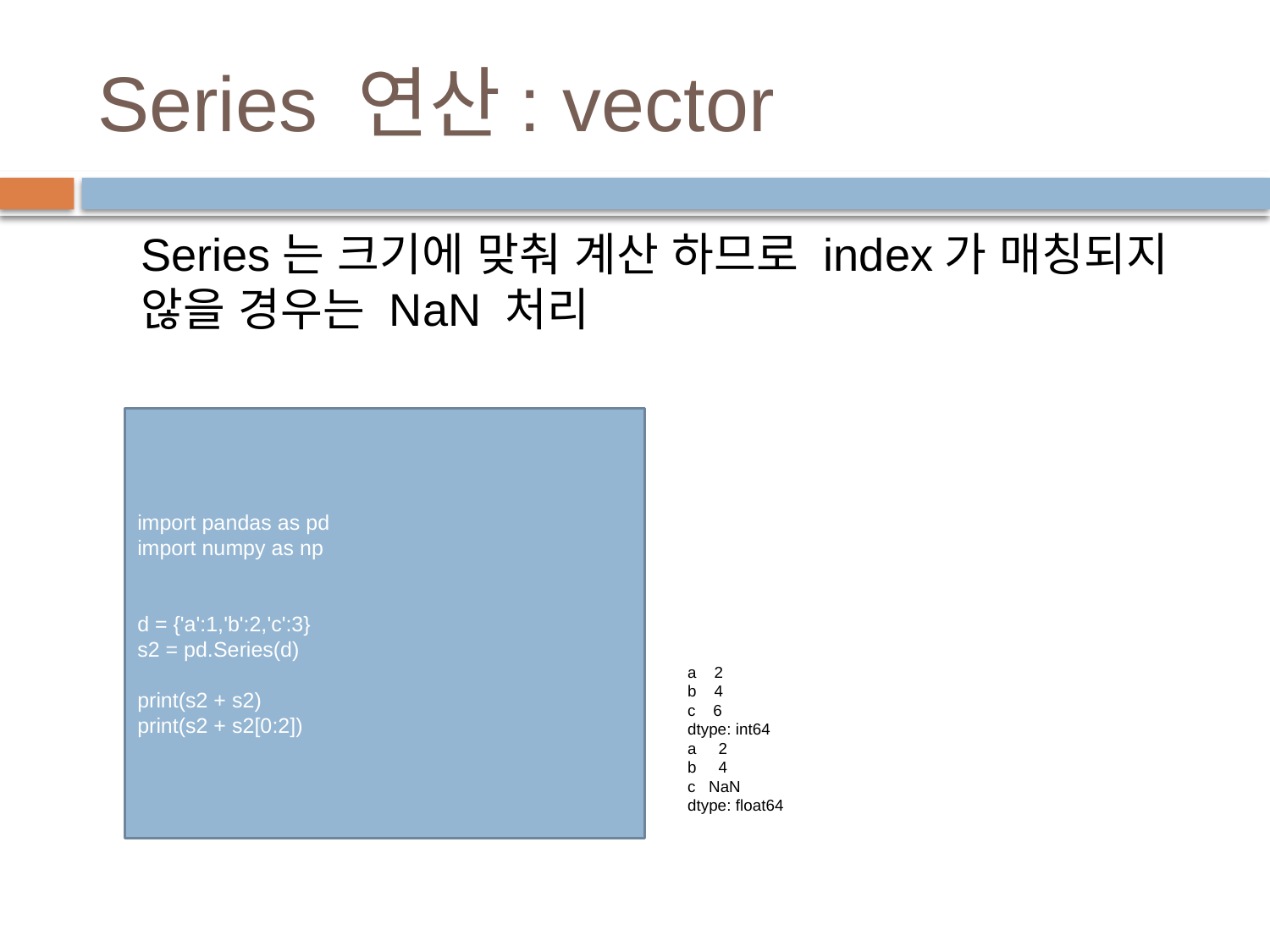

# Series 연산: vector
Series는 크기에 맞춰 계산 하므로 index가 매칭되지 않을 경우는 NaN 처리
import pandas as pd
import numpy as np

d = {'a':1,'b':2,'c':3}
s2 = pd.Series(d)

print(s2 + s2)
print(s2 + s2[0:2])
a    2
b    4
c    6
dtype: int64
a     2
b     4
c   NaN
dtype: float64